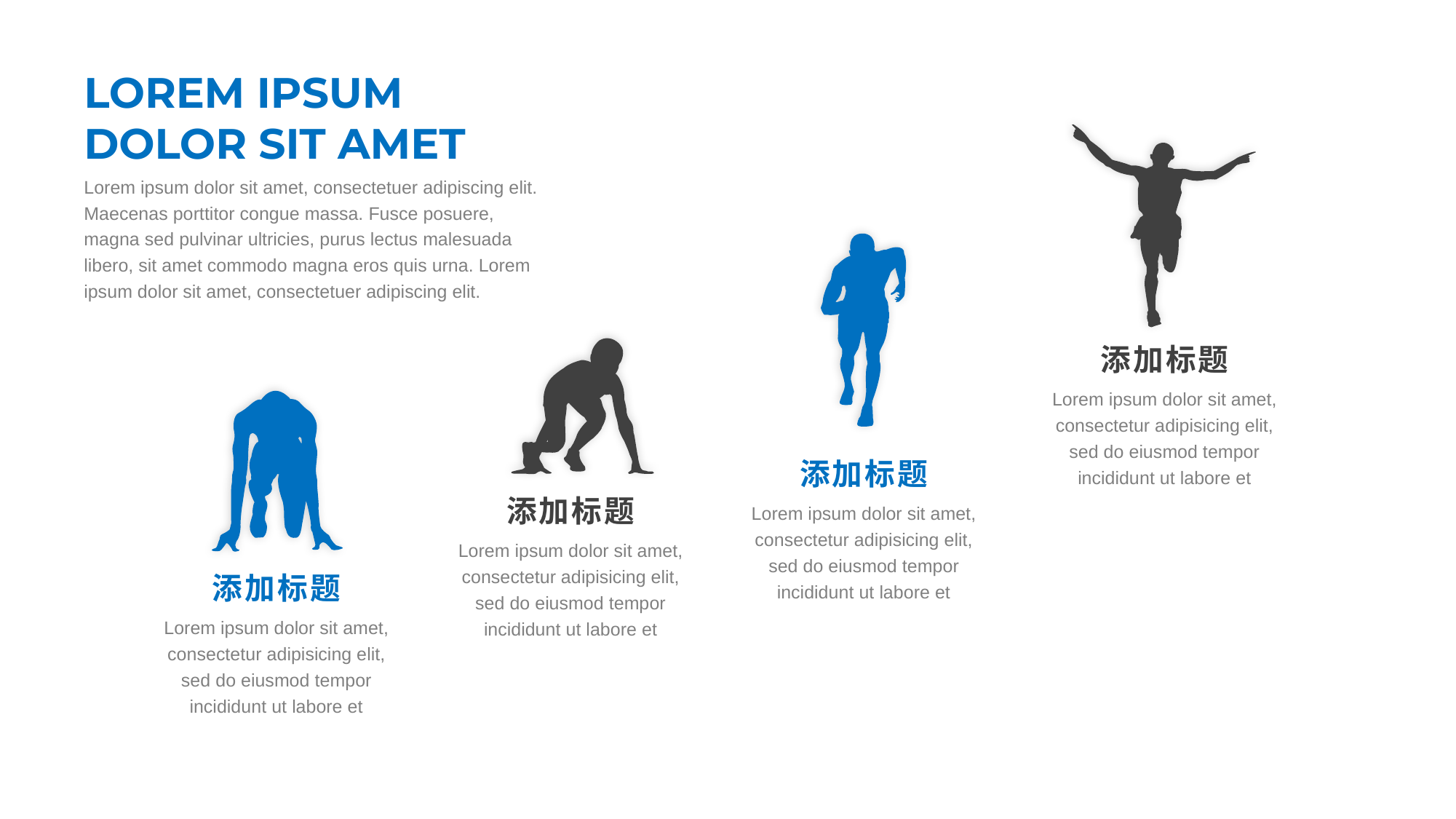

LOREM IPSUM
DOLOR SIT AMET

Lorem ipsum dolor sit amet, consectetuer adipiscing elit. Maecenas porttitor congue massa. Fusce posuere, magna sed pulvinar ultricies, purus lectus malesuada libero, sit amet commodo magna eros quis urna. Lorem ipsum dolor sit amet, consectetuer adipiscing elit.
e7d195523061f1c0dc554706afe4c72a60a25314cbaece805811E654B44695D34D35691164BB3D154CCFD5D798F6FEAD99EAA8F1ADC3D4AFA5BC9ED0BB3A4B45073A038AC38E89AB54D31AA59602B9F1BFF2630C21895285717EFBFE4EEA19C6CB9E7BE16B4DB639E8674BE5A6B461358387DB2885F62B75BDE957687828DC5B47FE0D1D37BACEEC

添加标题
Lorem ipsum dolor sit amet, consectetur adipisicing elit, sed do eiusmod tempor incididunt ut labore et

添加标题
Lorem ipsum dolor sit amet, consectetur adipisicing elit, sed do eiusmod tempor incididunt ut labore et
添加标题
Lorem ipsum dolor sit amet, consectetur adipisicing elit, sed do eiusmod tempor incididunt ut labore et
添加标题
Lorem ipsum dolor sit amet, consectetur adipisicing elit, sed do eiusmod tempor incididunt ut labore et